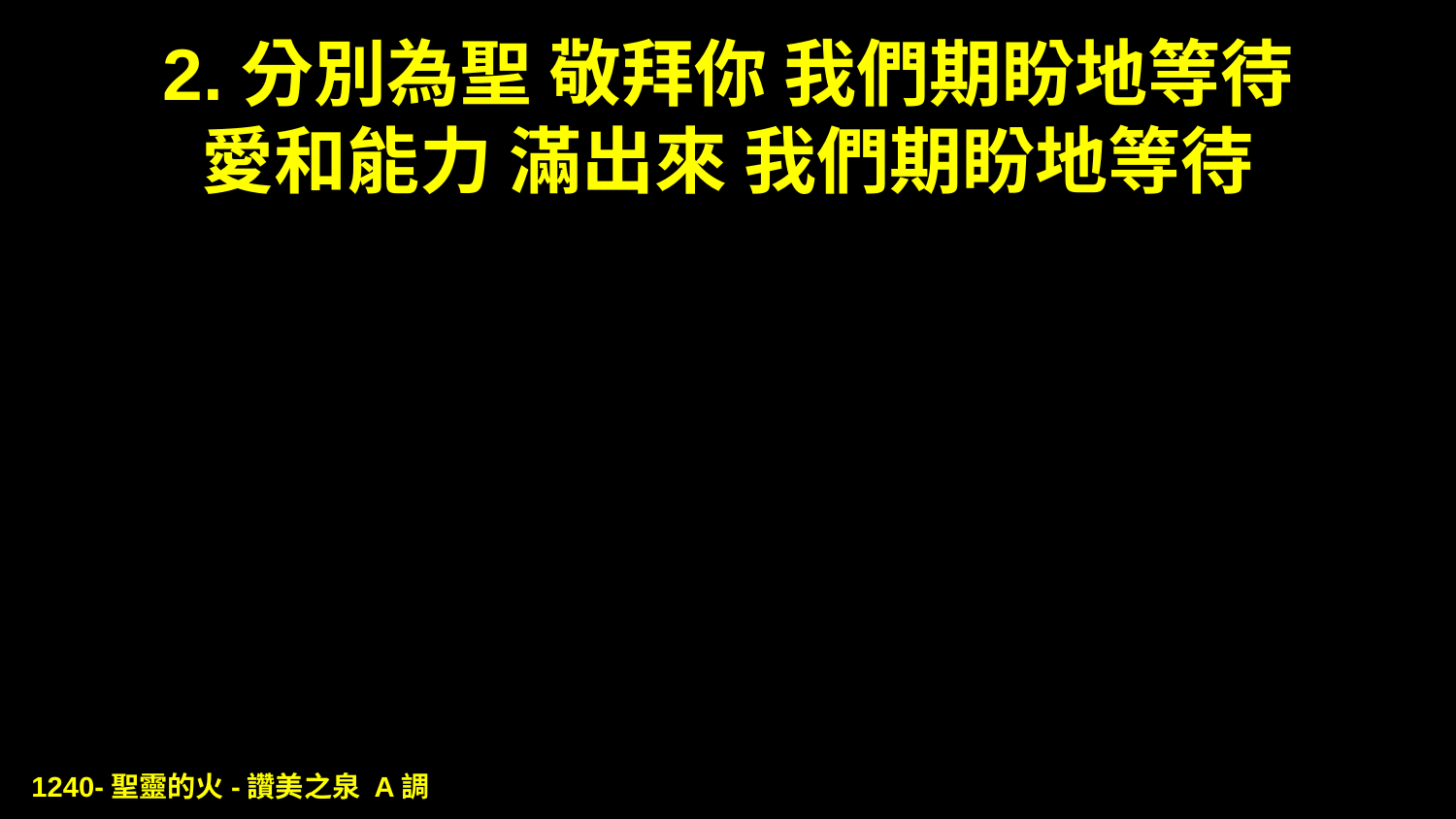

# 2.分別為聖 敬拜你 我們期盼地等待 愛和能力 滿出來 我們期盼地等待
1240-聖靈的火-讚美之泉 A調